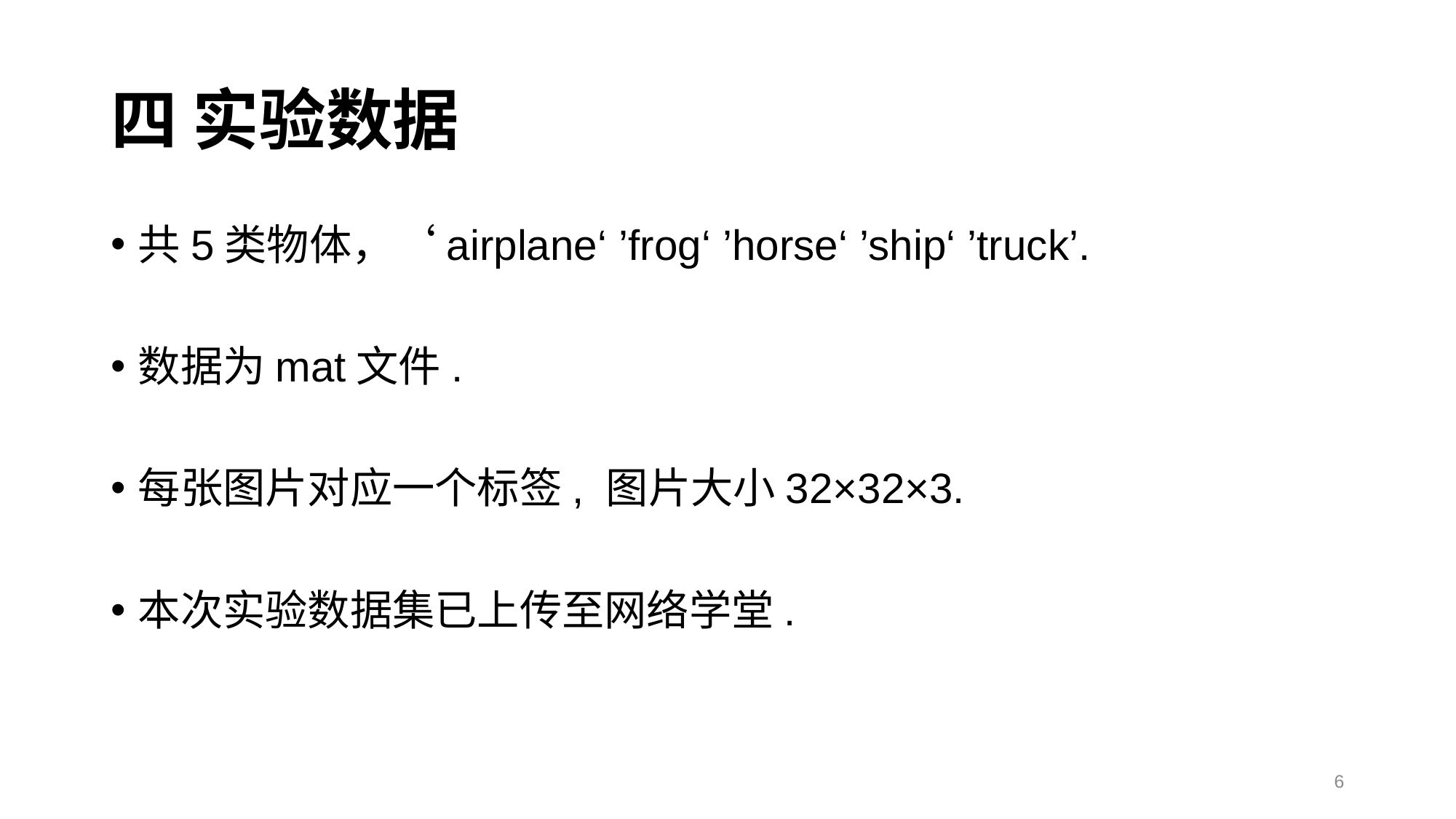

# 四 实验数据
共5类物体，‘airplane‘ ’frog‘ ’horse‘ ’ship‘ ’truck’.

数据为mat文件.

每张图片对应一个标签, 图片大小32×32×3.

本次实验数据集已上传至网络学堂.
6